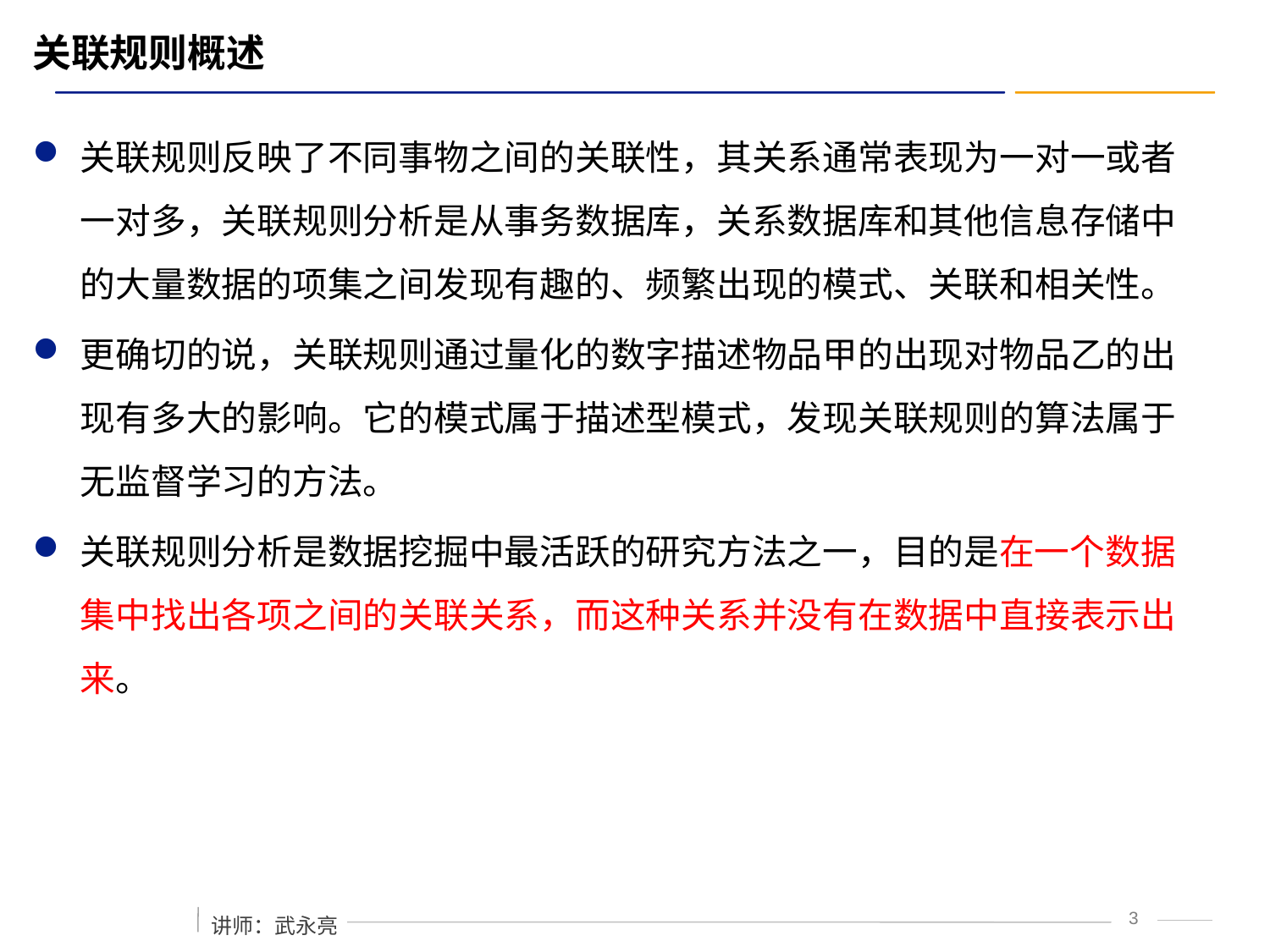

# 关联规则概述
关联规则反映了不同事物之间的关联性，其关系通常表现为一对一或者一对多，关联规则分析是从事务数据库，关系数据库和其他信息存储中的大量数据的项集之间发现有趣的、频繁出现的模式、关联和相关性。
更确切的说，关联规则通过量化的数字描述物品甲的出现对物品乙的出现有多大的影响。它的模式属于描述型模式，发现关联规则的算法属于无监督学习的方法。
关联规则分析是数据挖掘中最活跃的研究方法之一，目的是在一个数据集中找出各项之间的关联关系，而这种关系并没有在数据中直接表示出来。